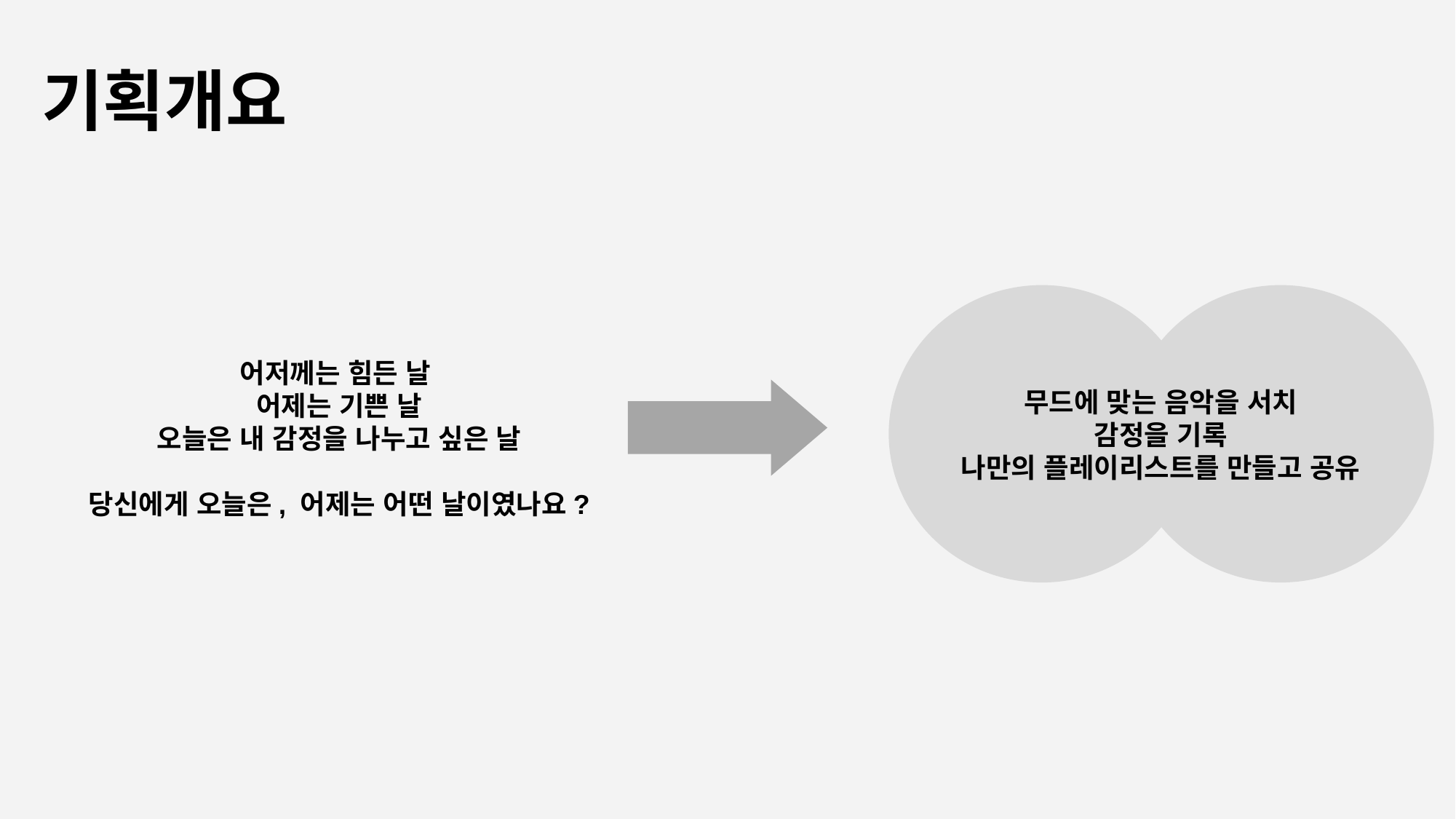

# 기획개요

어저께는 힘든 날
어제는 기쁜 날
오늘은 내 감정을 나누고 싶은 날

당신에게 오늘은, 어제는 어떤 날이였나요?

무드에 맞는 음악을 서치
감정을 기록
나만의 플레이리스트를 만들고 공유